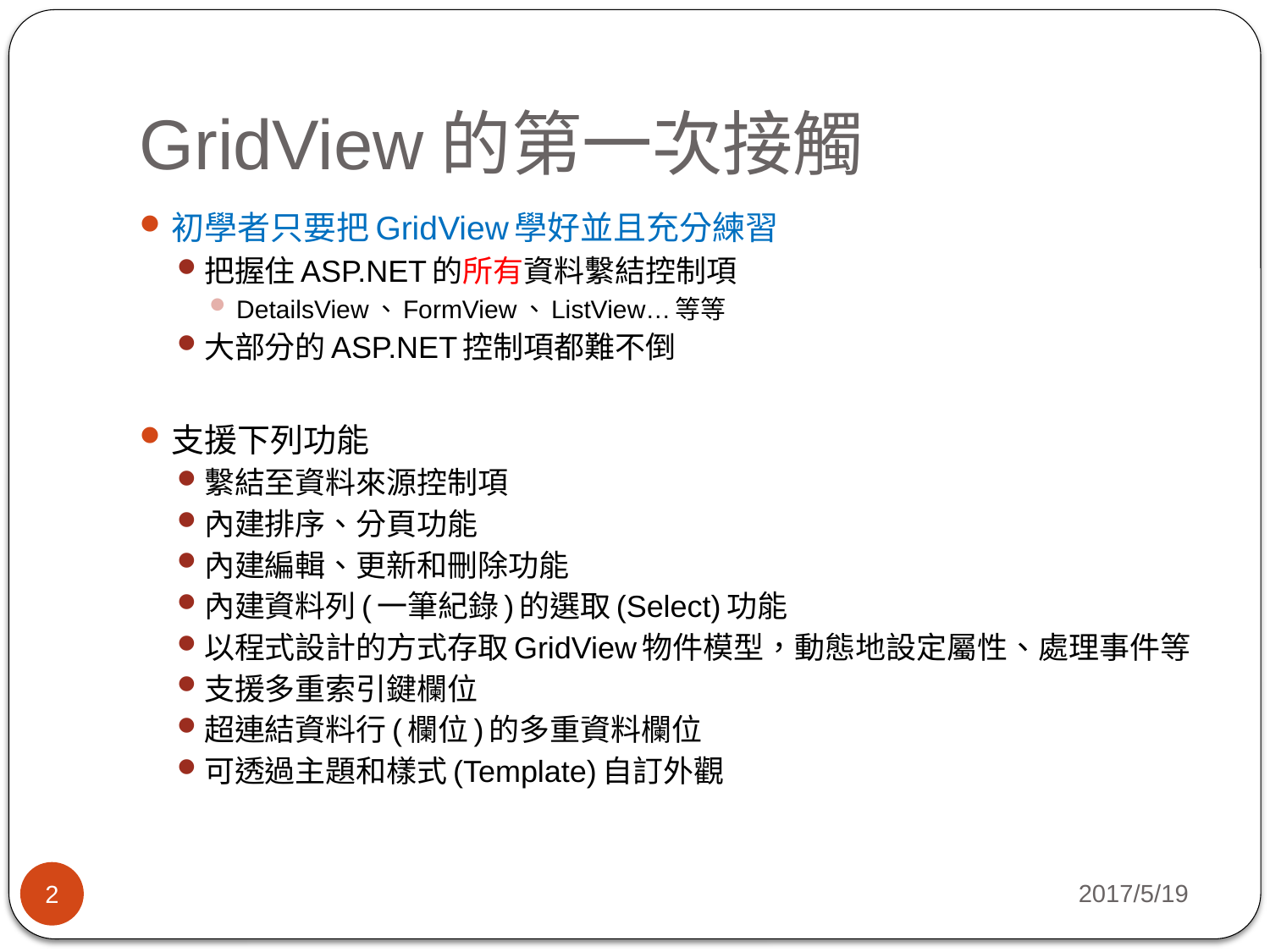

# GridView的第一次接觸
初學者只要把GridView學好並且充分練習
把握住ASP.NET的所有資料繫結控制項
DetailsView、FormView、ListView…等等
大部分的ASP.NET控制項都難不倒
支援下列功能
繫結至資料來源控制項
內建排序、分頁功能
內建編輯、更新和刪除功能
內建資料列(一筆紀錄)的選取(Select)功能
以程式設計的方式存取GridView物件模型，動態地設定屬性、處理事件等
支援多重索引鍵欄位
超連結資料行(欄位)的多重資料欄位
可透過主題和樣式(Template)自訂外觀
2017/5/19
2